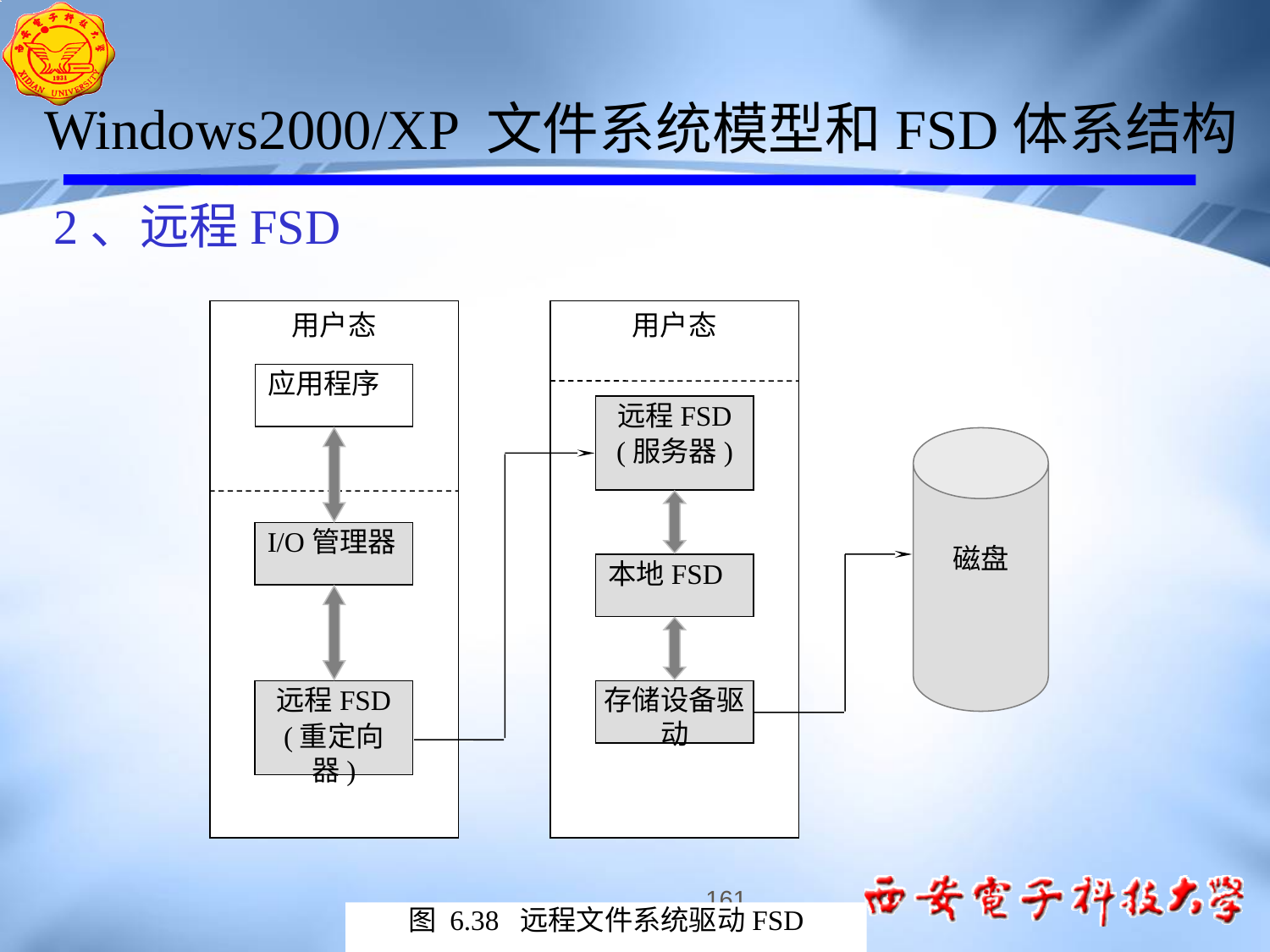

Windows2000/XP 文件系统模型和FSD体系结构
2、远程FSD
用户态

核心态
用户态

核心态
应用程序

远程FSD
(服务器)

磁盘

I/O管理器
本地FSD

远程FSD
(重定向器)
存储设备驱动

图 6.38  远程文件系统驱动FSD
161